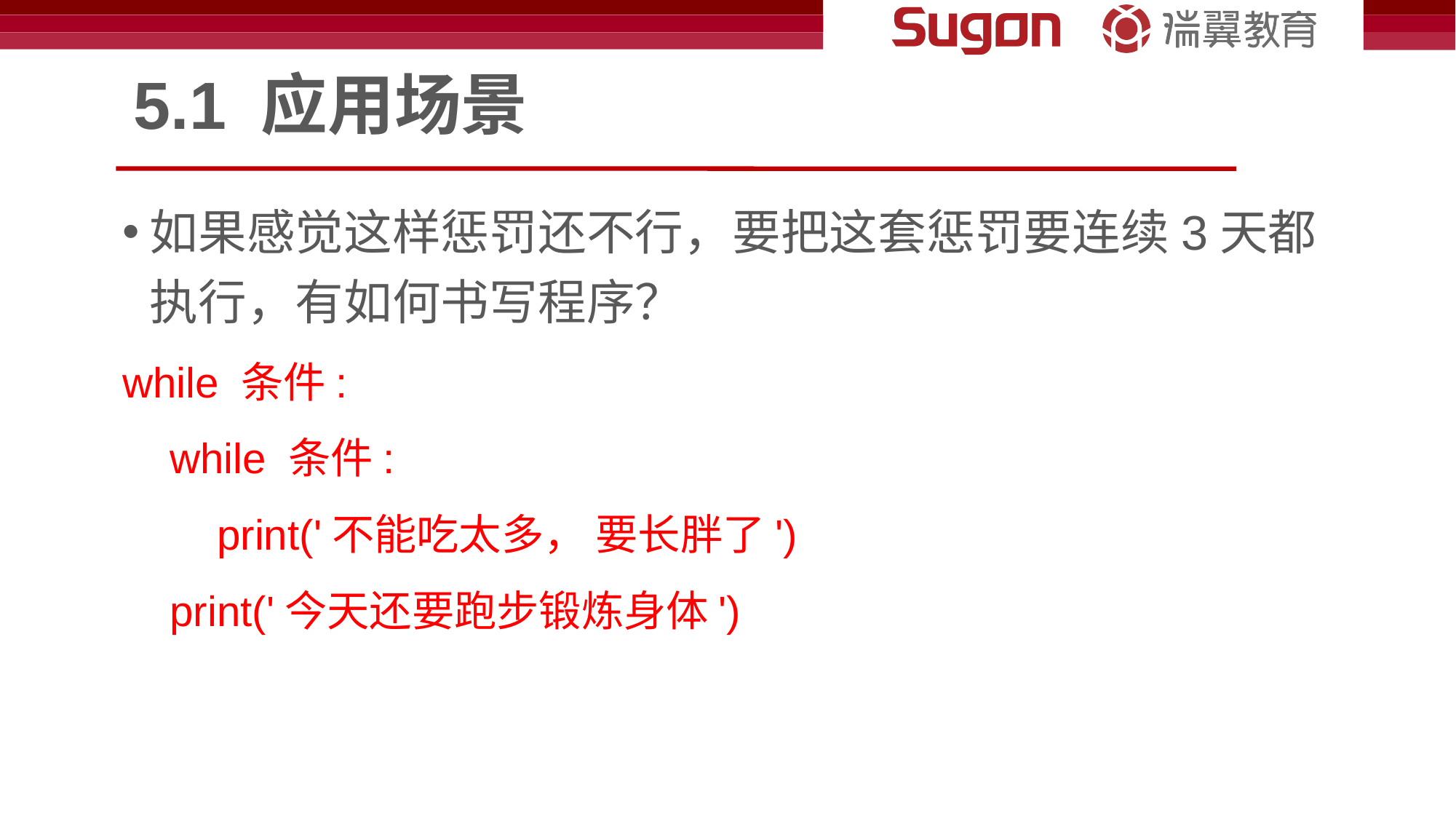

# 5.1 应用场景
如果感觉这样惩罚还不行，要把这套惩罚要连续3天都执行，有如何书写程序？
while 条件:
    while 条件:
        print('不能吃太多， 要长胖了')
    print('今天还要跑步锻炼身体')